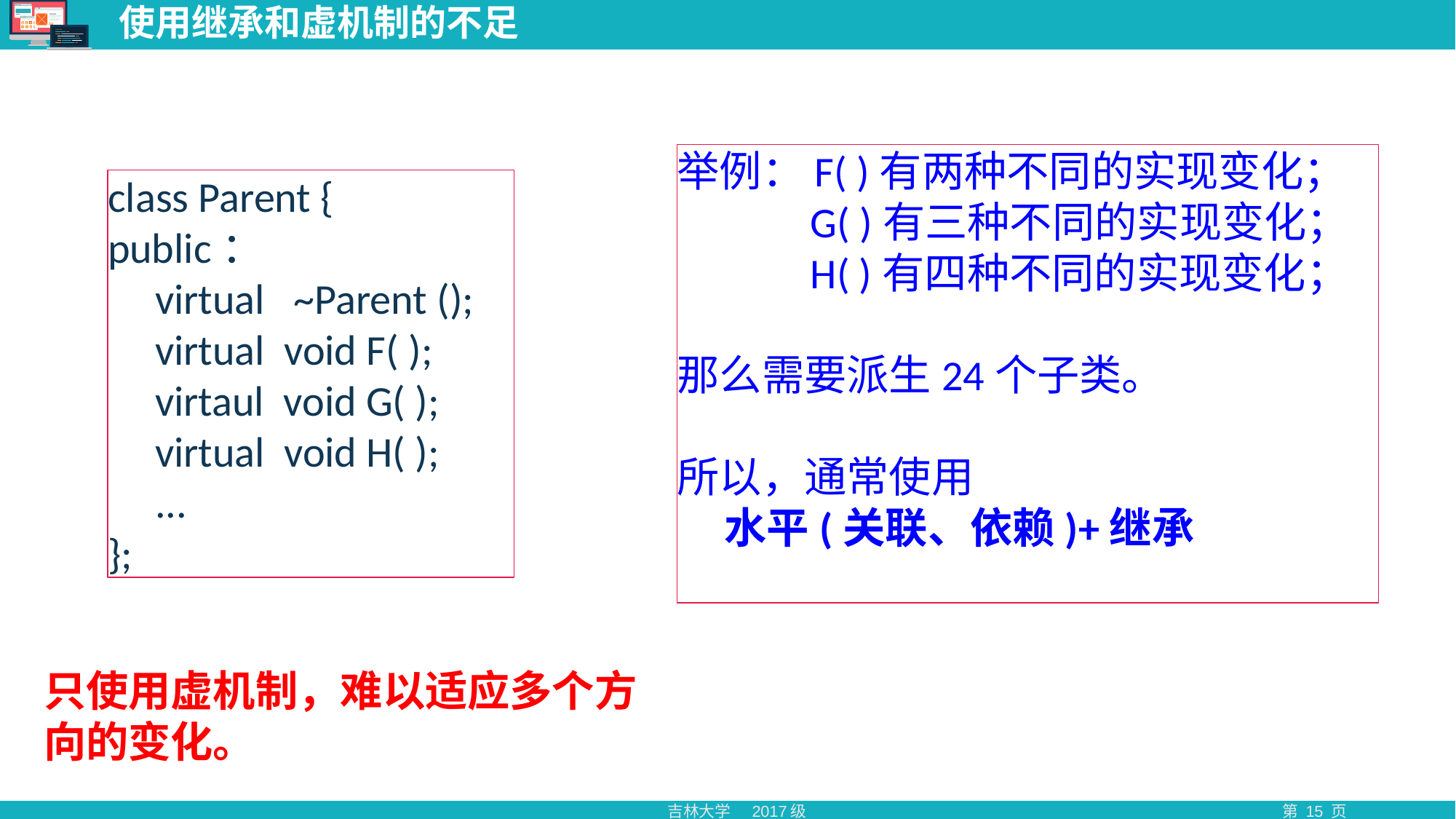

# 使用继承和虚机制的不足
举例：F( )有两种不同的实现变化；
        G( )有三种不同的实现变化；
        H( )有四种不同的实现变化；
那么需要派生24个子类。

所以，通常使用
水平(关联、依赖)+继承

class Parent {
public：
virtual   ~Parent ();
virtual  void F( );
virtaul  void G( );
virtual  void H( );
...
};
只使用虚机制，难以适应多个方向的变化。